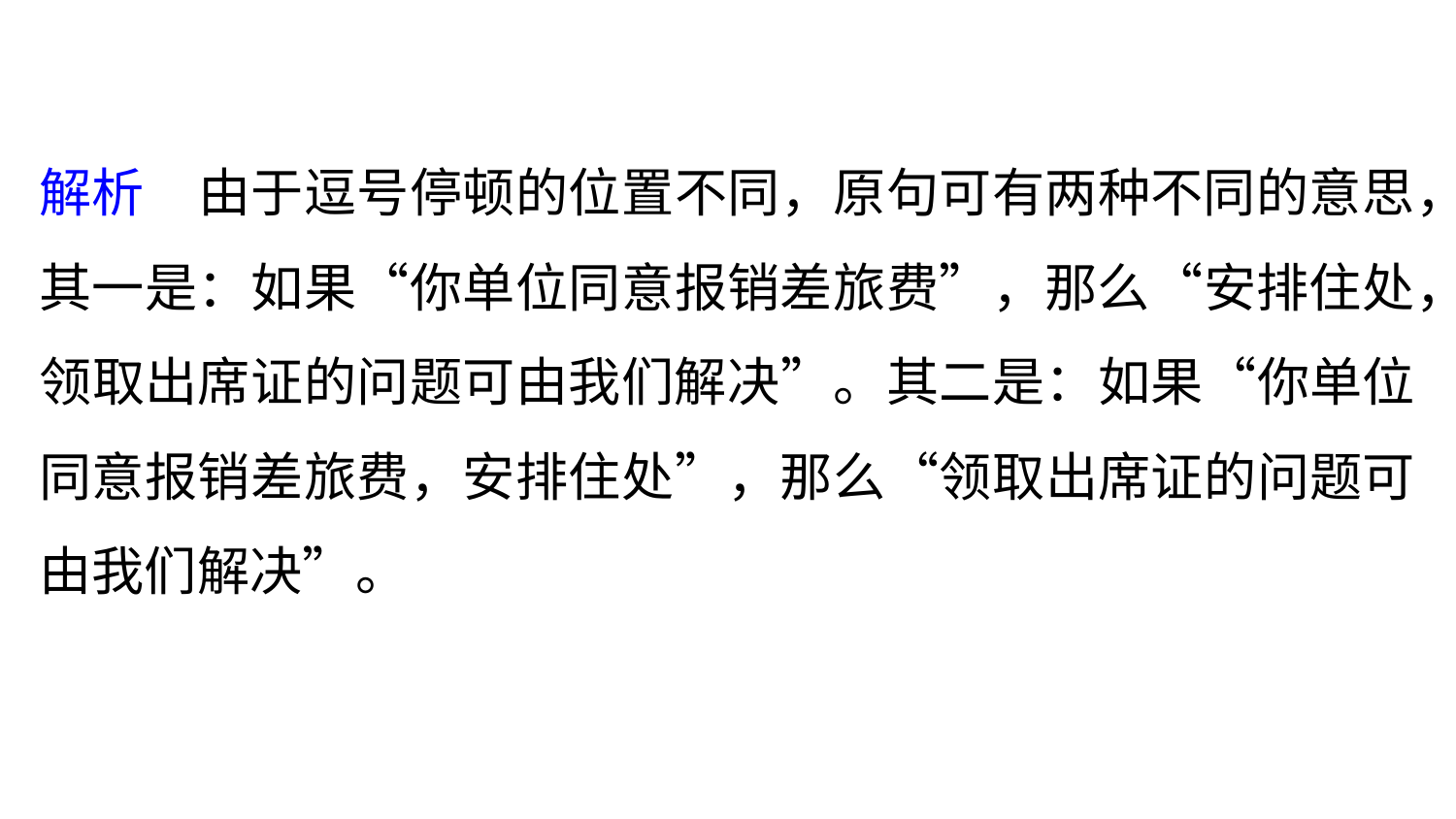

解析　由于逗号停顿的位置不同，原句可有两种不同的意思，其一是：如果“你单位同意报销差旅费”，那么“安排住处，领取出席证的问题可由我们解决”。其二是：如果“你单位同意报销差旅费，安排住处”，那么“领取出席证的问题可由我们解决”。